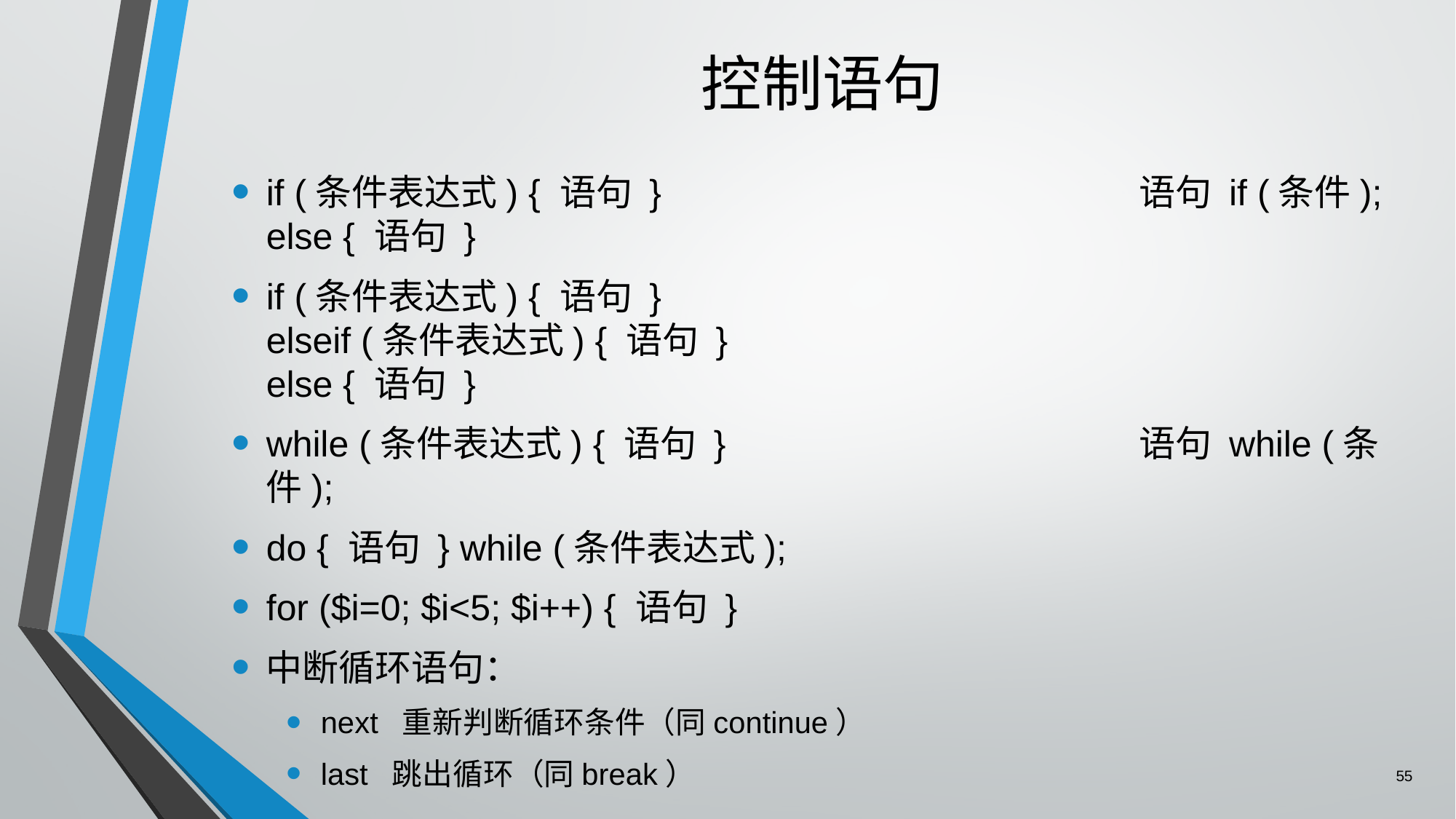

# 控制语句
if (条件表达式) { 语句 }  					语句 if (条件);
else { 语句 }
if (条件表达式) { 语句 }
elseif (条件表达式) { 语句 }
else { 语句 }
while (条件表达式) { 语句 }				语句 while (条件);
do { 语句 } while (条件表达式);
for ($i=0; $i<5; $i++) { 语句 }
中断循环语句：
next  重新判断循环条件（同continue）
last  跳出循环（同break）
55